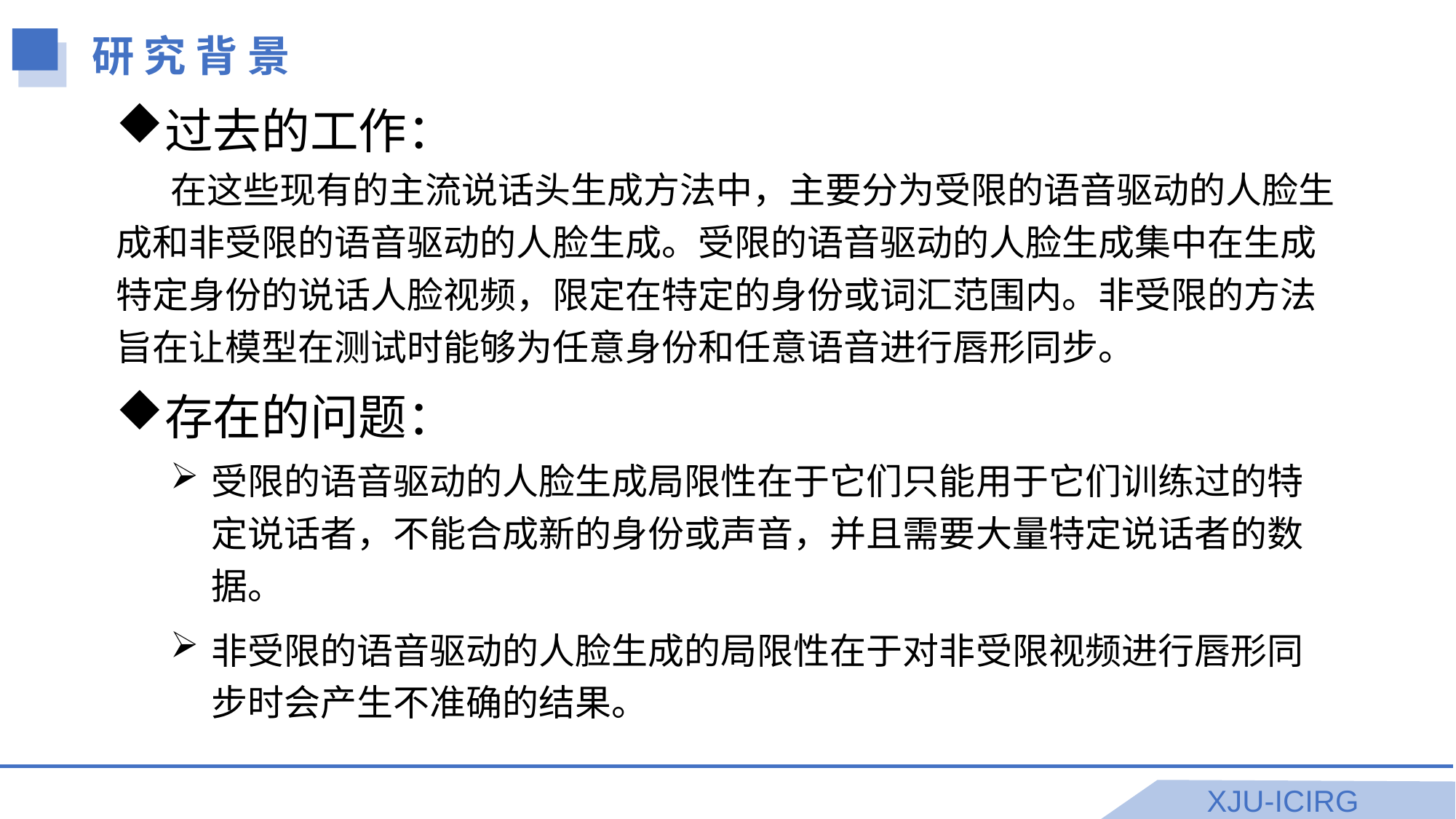

研 究 背 景

过去的工作：
在这些现有的主流说话头生成方法中，主要分为受限的语音驱动的人脸生成和非受限的语音驱动的人脸生成。受限的语音驱动的人脸生成集中在生成特定身份的说话人脸视频，限定在特定的身份或词汇范围内。非受限的方法旨在让模型在测试时能够为任意身份和任意语音进行唇形同步。
存在的问题：
受限的语音驱动的人脸生成局限性在于它们只能用于它们训练过的特定说话者，不能合成新的身份或声音，并且需要大量特定说话者的数据。
非受限的语音驱动的人脸生成的局限性在于对非受限视频进行唇形同步时会产生不准确的结果。
XJU-ICIRG